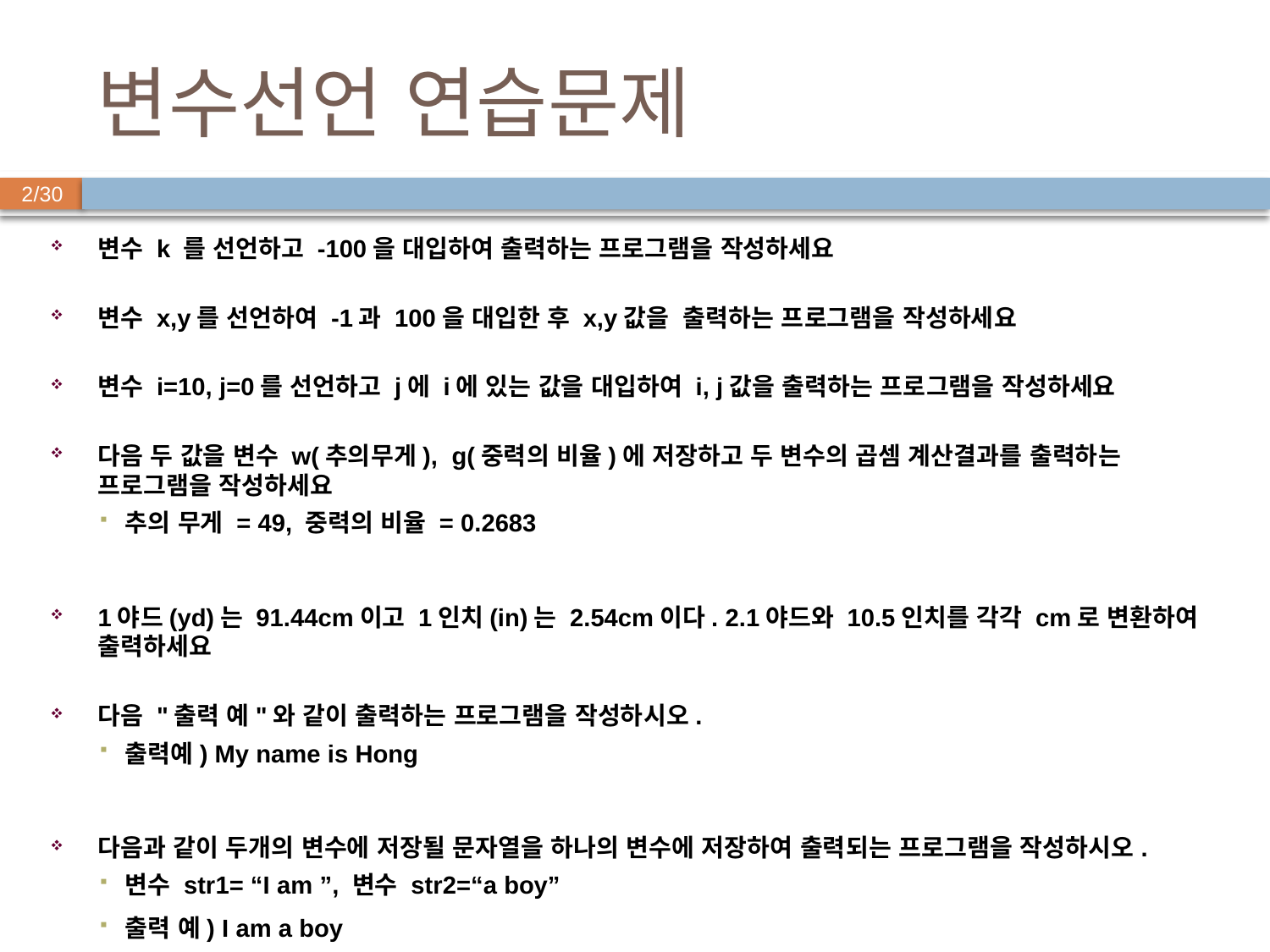

# 변수선언 연습문제
변수 k 를 선언하고 -100을 대입하여 출력하는 프로그램을 작성하세요

변수 x,y를 선언하여 -1과 100을 대입한 후 x,y값을  출력하는 프로그램을 작성하세요

변수 i=10, j=0를 선언하고 j에 i에 있는 값을 대입하여 i, j값을 출력하는 프로그램을 작성하세요

다음 두 값을 변수 w(추의무게),  g(중력의 비율)에 저장하고 두 변수의 곱셈 계산결과를 출력하는 프로그램을 작성하세요
추의 무게 = 49, 중력의 비율 = 0.2683

1야드(yd)는 91.44cm이고 1인치(in)는 2.54cm이다. 2.1야드와 10.5인치를 각각 cm로 변환하여 출력하세요

다음 "출력 예"와 같이 출력하는 프로그램을 작성하시오.
출력예) My name is Hong

다음과 같이 두개의 변수에 저장될 문자열을 하나의 변수에 저장하여 출력되는 프로그램을 작성하시오.
변수 str1= “I am ”, 변수 str2=“a boy”
출력 예) I am a boy